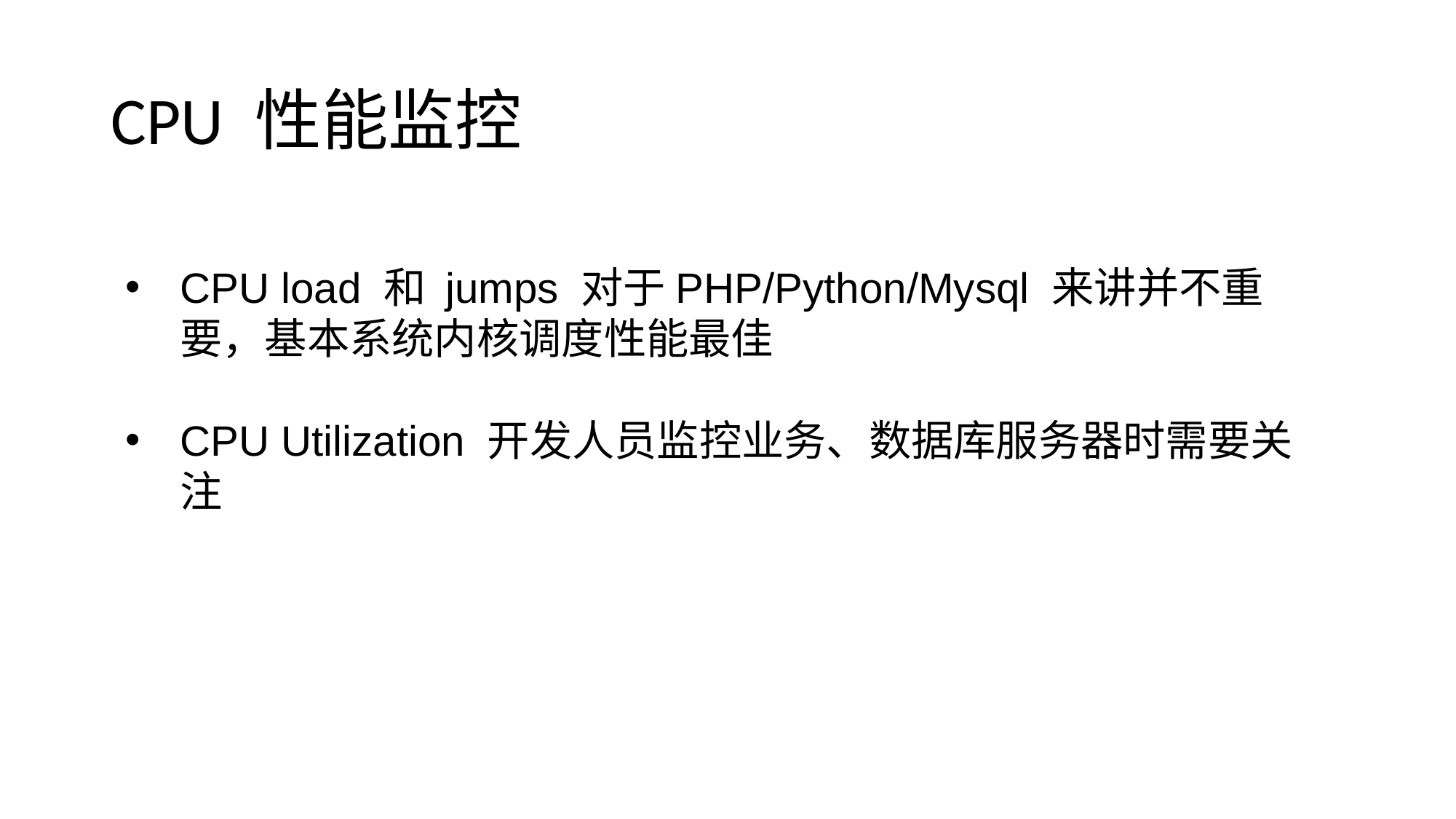

# CPU 性能监控
CPU load 和 jumps 对于PHP/Python/Mysql 来讲并不重要，基本系统内核调度性能最佳

CPU Utilization 开发人员监控业务、数据库服务器时需要关注